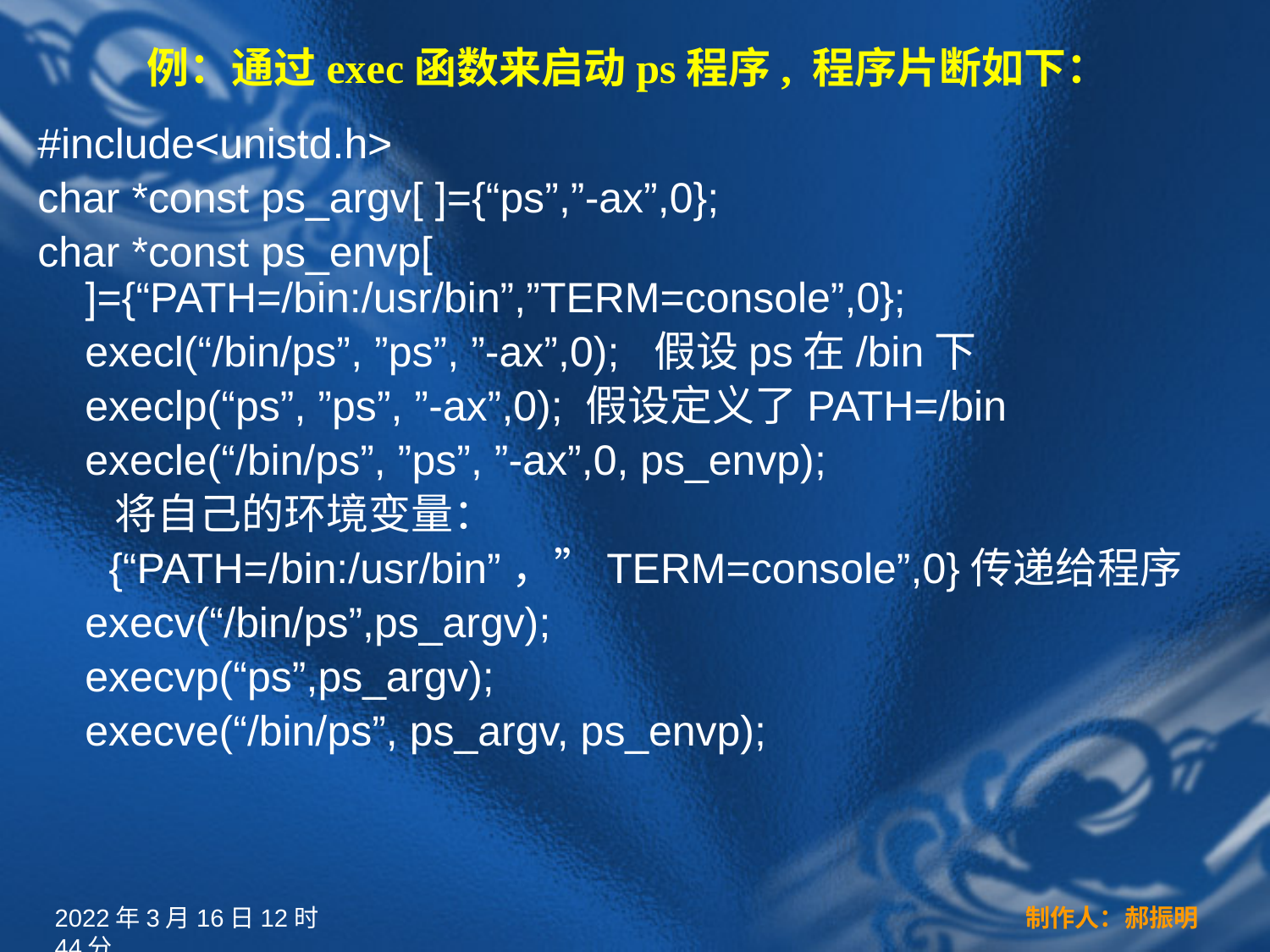

# 例：通过exec函数来启动ps程序, 程序片断如下：
#include<unistd.h>
char *const ps_argv[ ]={“ps”,”-ax”,0};
char *const ps_envp[ ]={“PATH=/bin:/usr/bin”,”TERM=console”,0};
    execl(“/bin/ps”, ”ps”, ”-ax”,0);  假设ps在/bin下
    execlp(“ps”, ”ps”, ”-ax”,0); 假设定义了PATH=/bin
    execle(“/bin/ps”, ”ps”, ”-ax”,0, ps_envp);
       将自己的环境变量：
      {“PATH=/bin:/usr/bin”，”TERM=console”,0}传递给程序
    execv(“/bin/ps”,ps_argv);
    execvp(“ps”,ps_argv);
    execve(“/bin/ps”, ps_argv, ps_envp);

2022年3月16日12时44分
制作人：郝振明